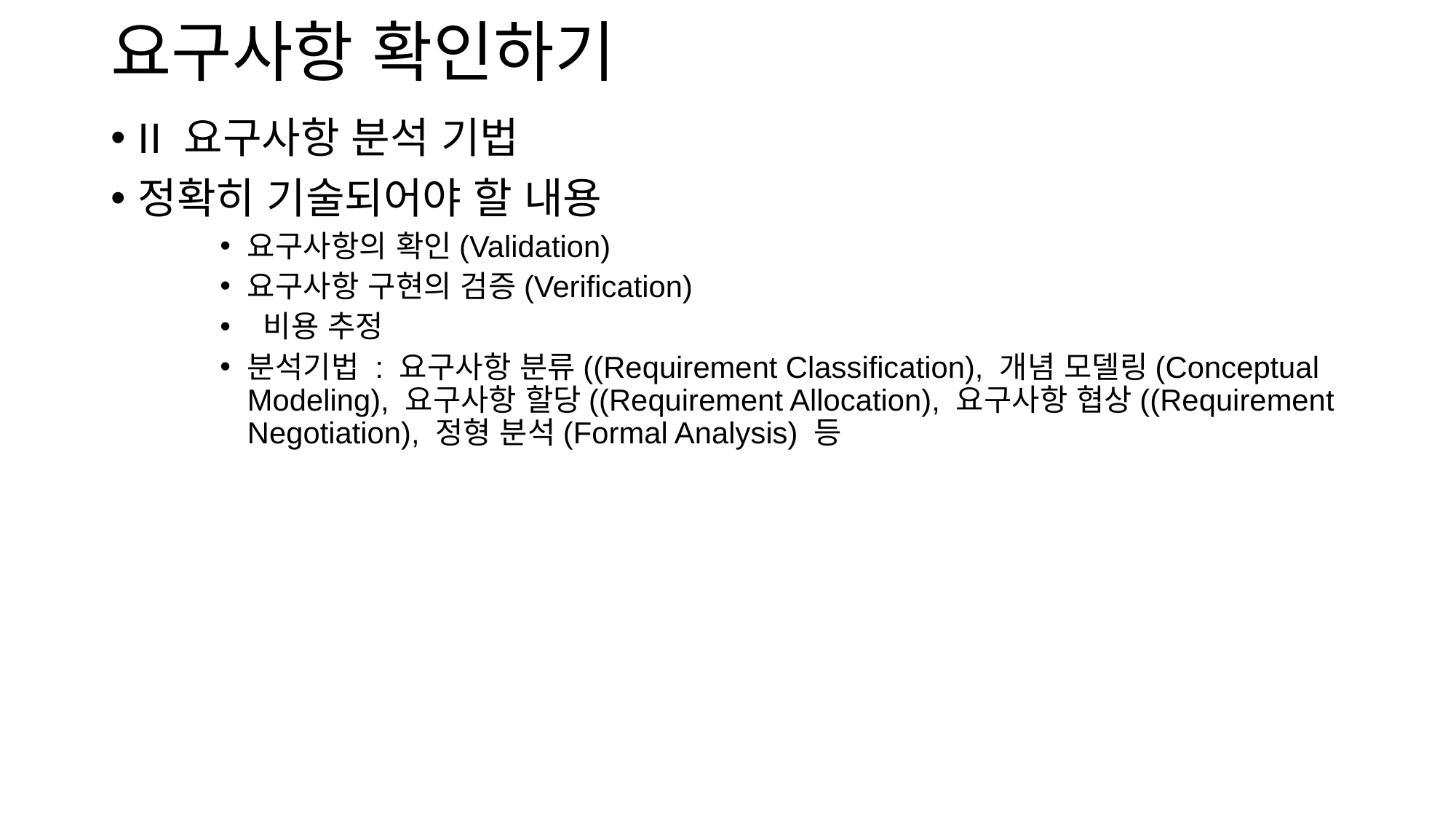

# 요구사항 확인하기
II 요구사항 분석 기법
정확히 기술되어야 할 내용
요구사항의 확인(Validation)
요구사항 구현의 검증(Verification)
 비용 추정
분석기법 : 요구사항 분류((Requirement Classification), 개념 모델링(Conceptual Modeling), 요구사항 할당((Requirement Allocation), 요구사항 협상((Requirement Negotiation), 정형 분석(Formal Analysis) 등